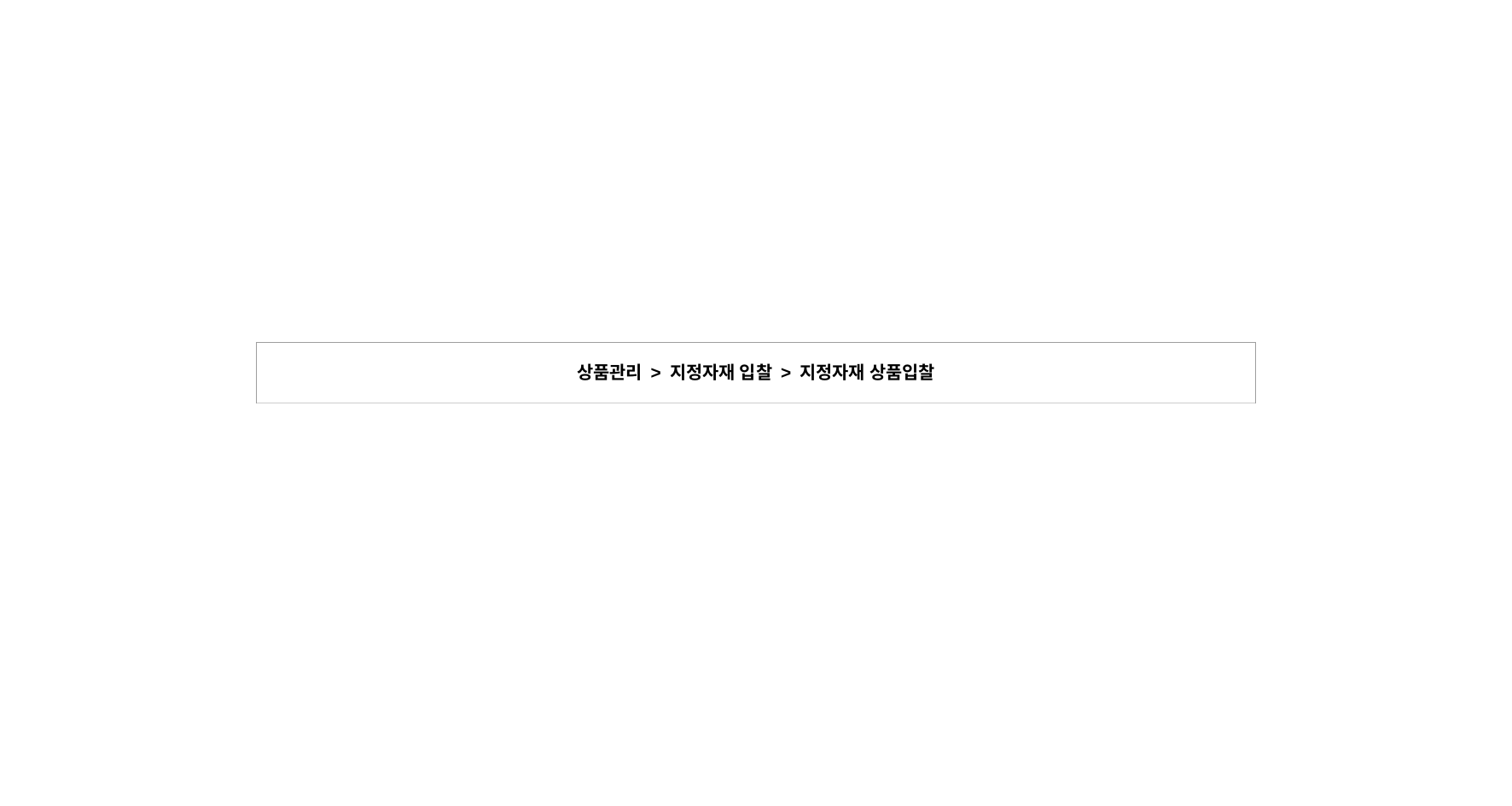

| 상품관리 > 지정자재 입찰 > 지정자재 상품입찰 |
| --- |